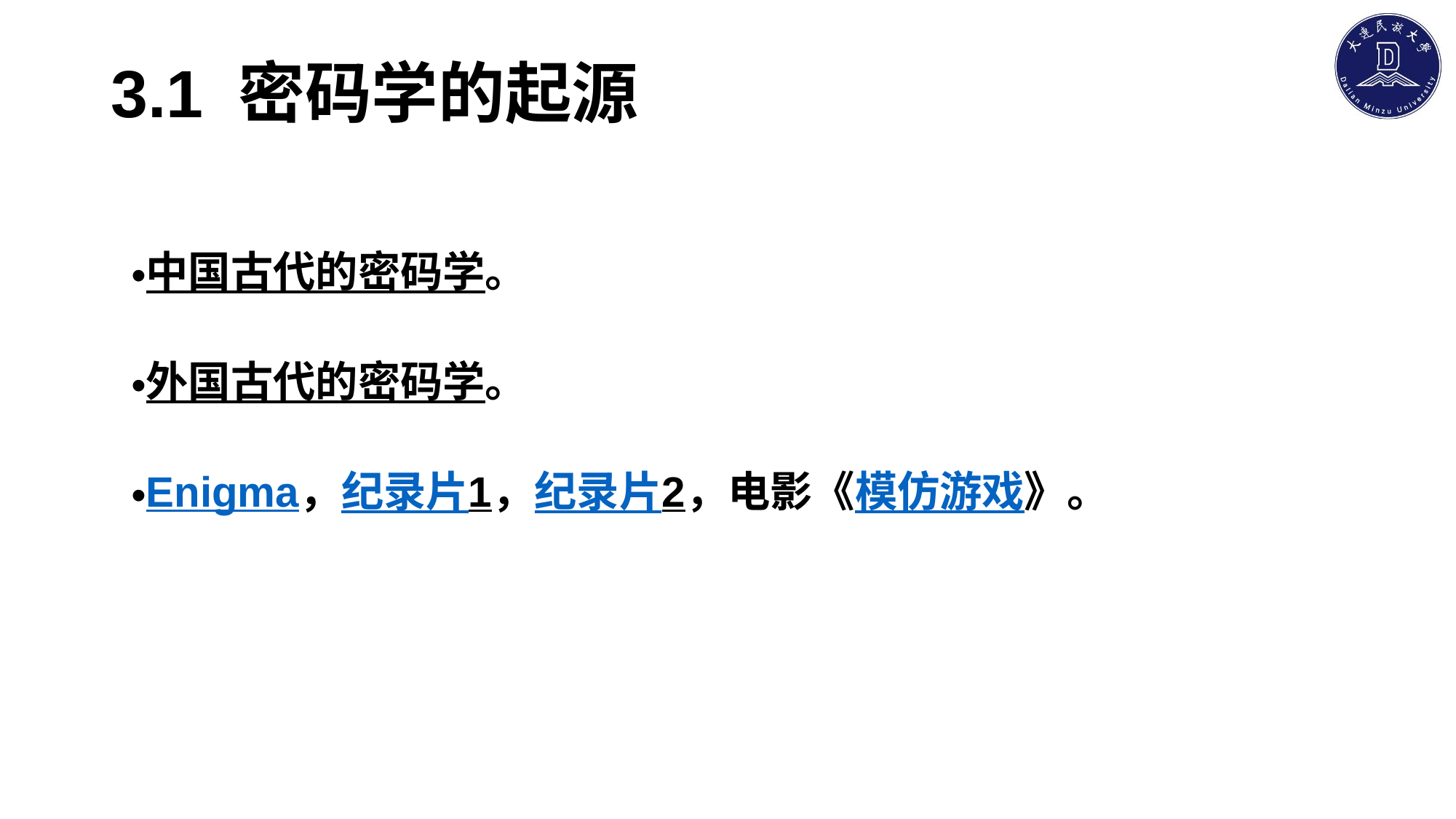

# 3.1 密码学的起源
中国古代的密码学。
外国古代的密码学。
Enigma，纪录片1，纪录片2，电影《模仿游戏》。